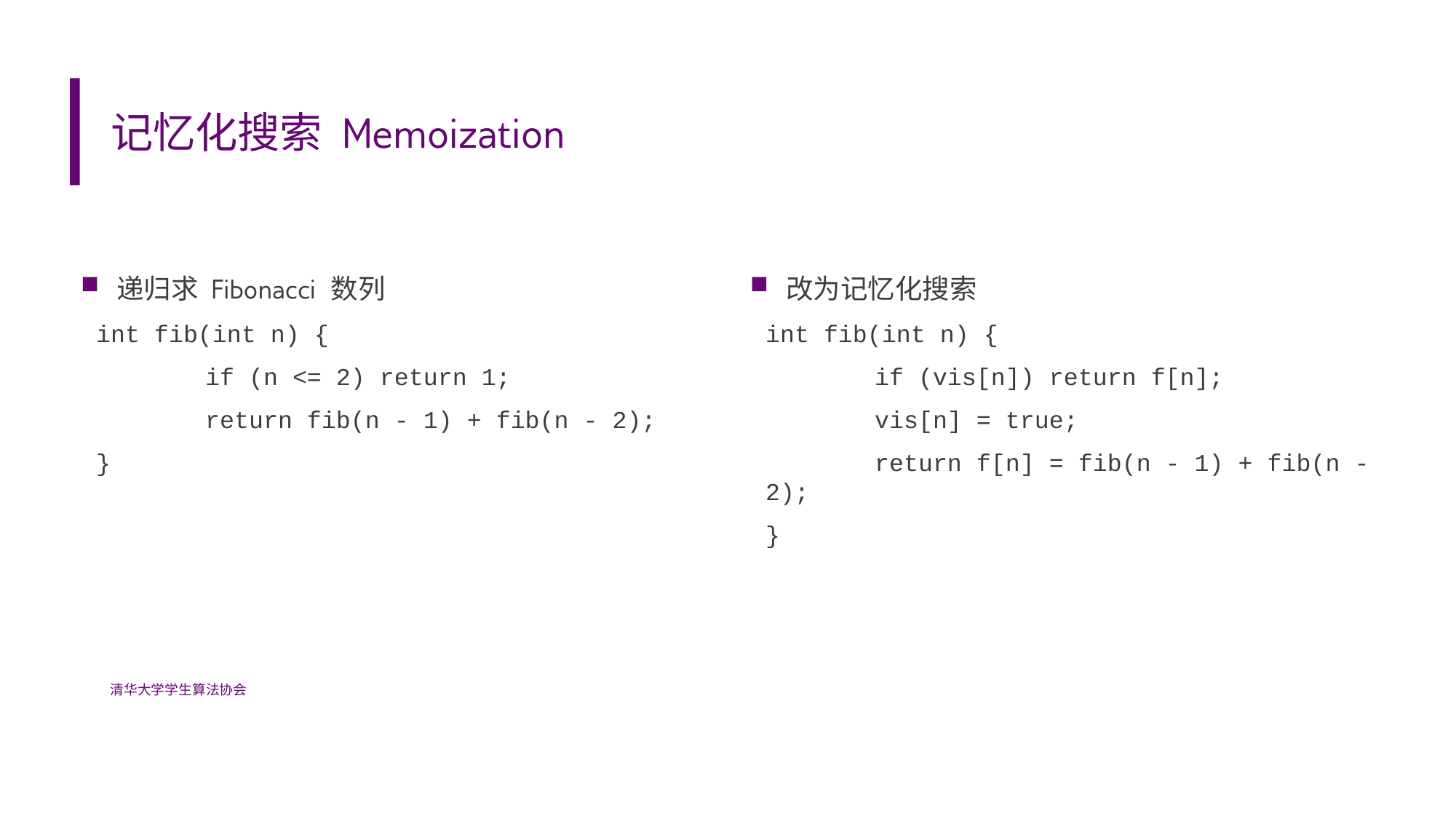

# 记忆化搜索 Memoization
递归求 Fibonacci 数列
int fib(int n) {
	if (n <= 2) return 1;
	return fib(n - 1) + fib(n - 2);
}
改为记忆化搜索
int fib(int n) {
	if (vis[n]) return f[n];
	vis[n] = true;
	return f[n] = fib(n - 1) + fib(n - 2);
}
清华大学学生算法协会